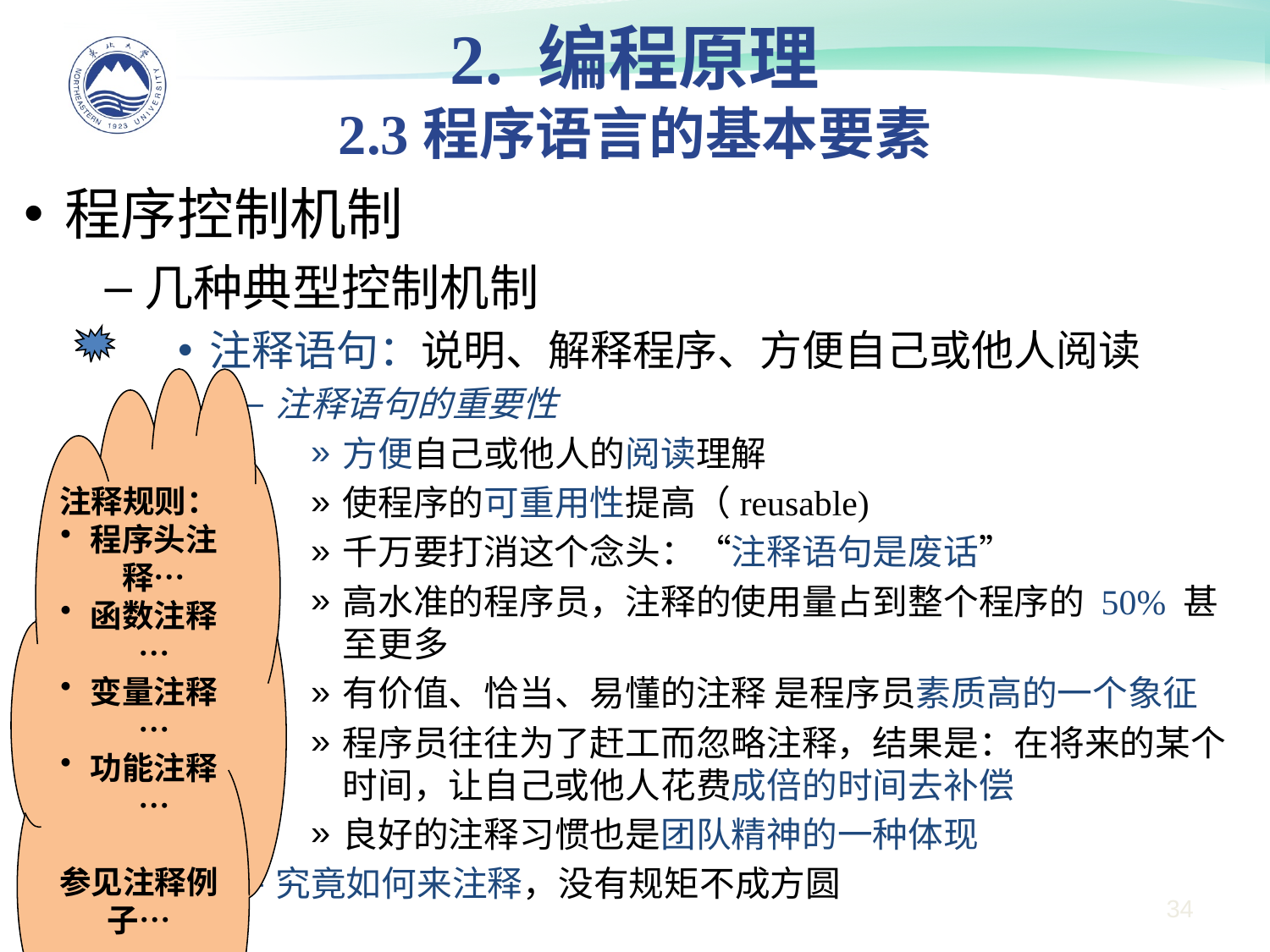

2. 编程原理
2.3程序语言的基本要素
程序控制机制
几种典型控制机制
注释语句：说明、解释程序、方便自己或他人阅读
注释语句的重要性
方便自己或他人的阅读理解
使程序的可重用性提高（reusable)
千万要打消这个念头：“注释语句是废话”
高水准的程序员，注释的使用量占到整个程序的 50% 甚至更多
有价值、恰当、易懂的注释 是程序员素质高的一个象征
程序员往往为了赶工而忽略注释，结果是：在将来的某个时间，让自己或他人花费成倍的时间去补偿
良好的注释习惯也是团队精神的一种体现
究竟如何来注释，没有规矩不成方圆

注释规则：
程序头注释…
函数注释…
变量注释…
功能注释…

参见注释例子…

34